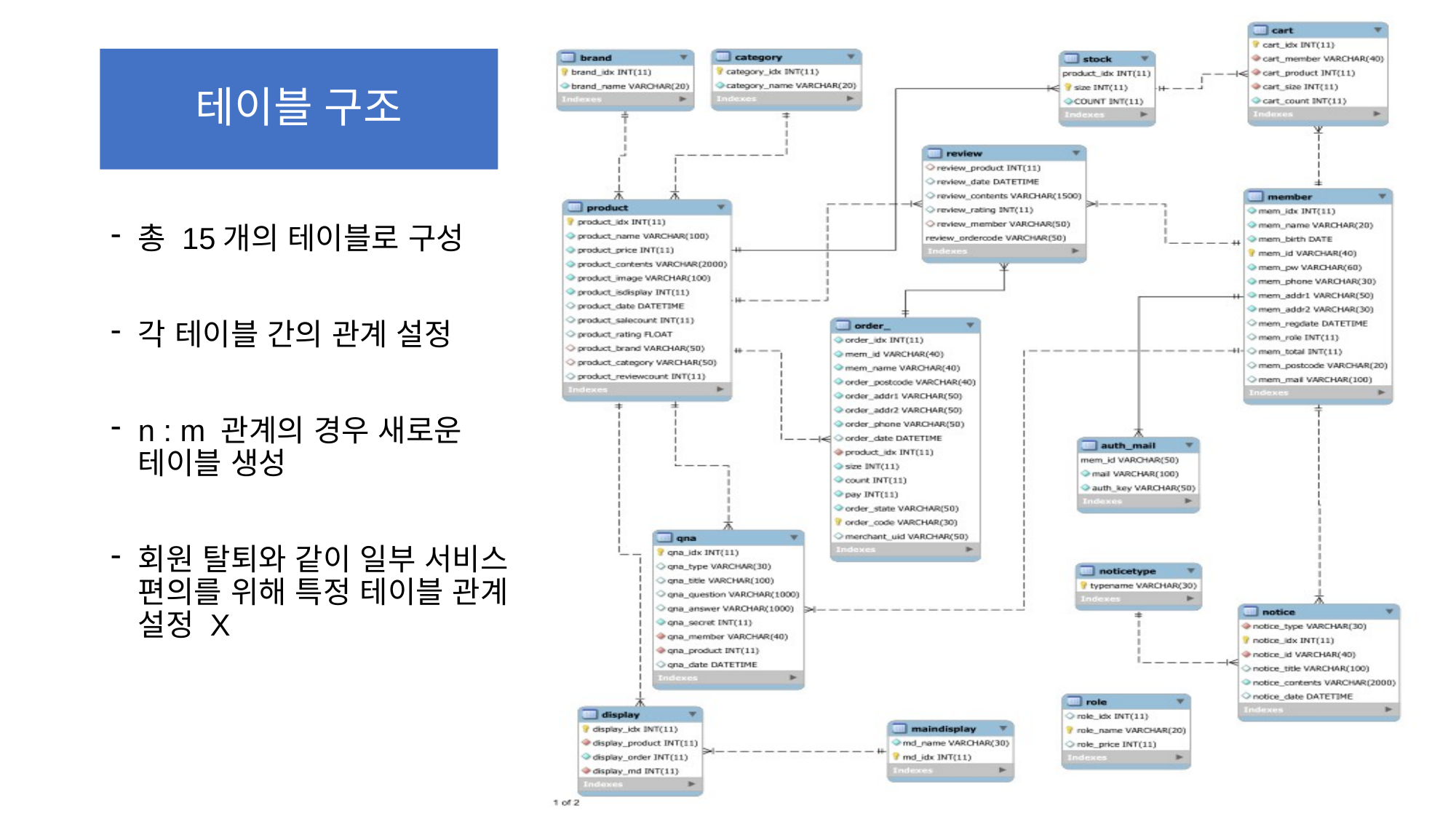

# 테이블 구조
총 15개의 테이블로 구성

각 테이블 간의 관계 설정

n : m 관계의 경우 새로운 테이블 생성

회원 탈퇴와 같이 일부 서비스 편의를 위해 특정 테이블 관계 설정 X